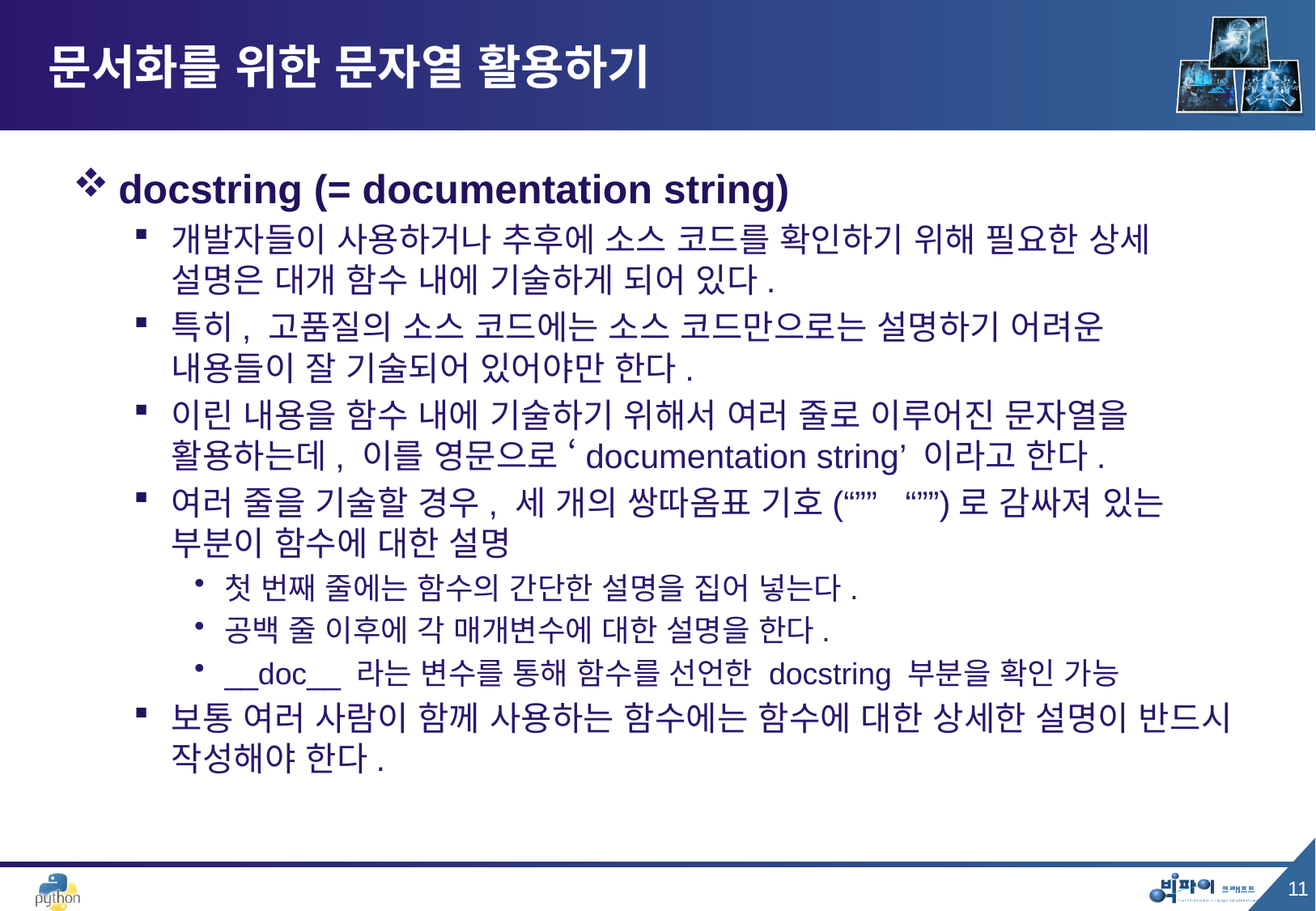

# 문서화를 위한 문자열 활용하기
docstring (= documentation string)
개발자들이 사용하거나 추후에 소스 코드를 확인하기 위해 필요한 상세 설명은 대개 함수 내에 기술하게 되어 있다.
특히, 고품질의 소스 코드에는 소스 코드만으로는 설명하기 어려운 내용들이 잘 기술되어 있어야만 한다.
이린 내용을 함수 내에 기술하기 위해서 여러 줄로 이루어진 문자열을 활용하는데, 이를 영문으로 ‘documentation string’ 이라고 한다.
여러 줄을 기술할 경우, 세 개의 쌍따옴표 기호(“””   “””)로 감싸져 있는 부분이 함수에 대한 설명
첫 번째 줄에는 함수의 간단한 설명을 집어 넣는다.
공백 줄 이후에 각 매개변수에 대한 설명을 한다.
__doc__ 라는 변수를 통해 함수를 선언한 docstring 부분을 확인 가능
보통 여러 사람이 함께 사용하는 함수에는 함수에 대한 상세한 설명이 반드시 작성해야 한다.